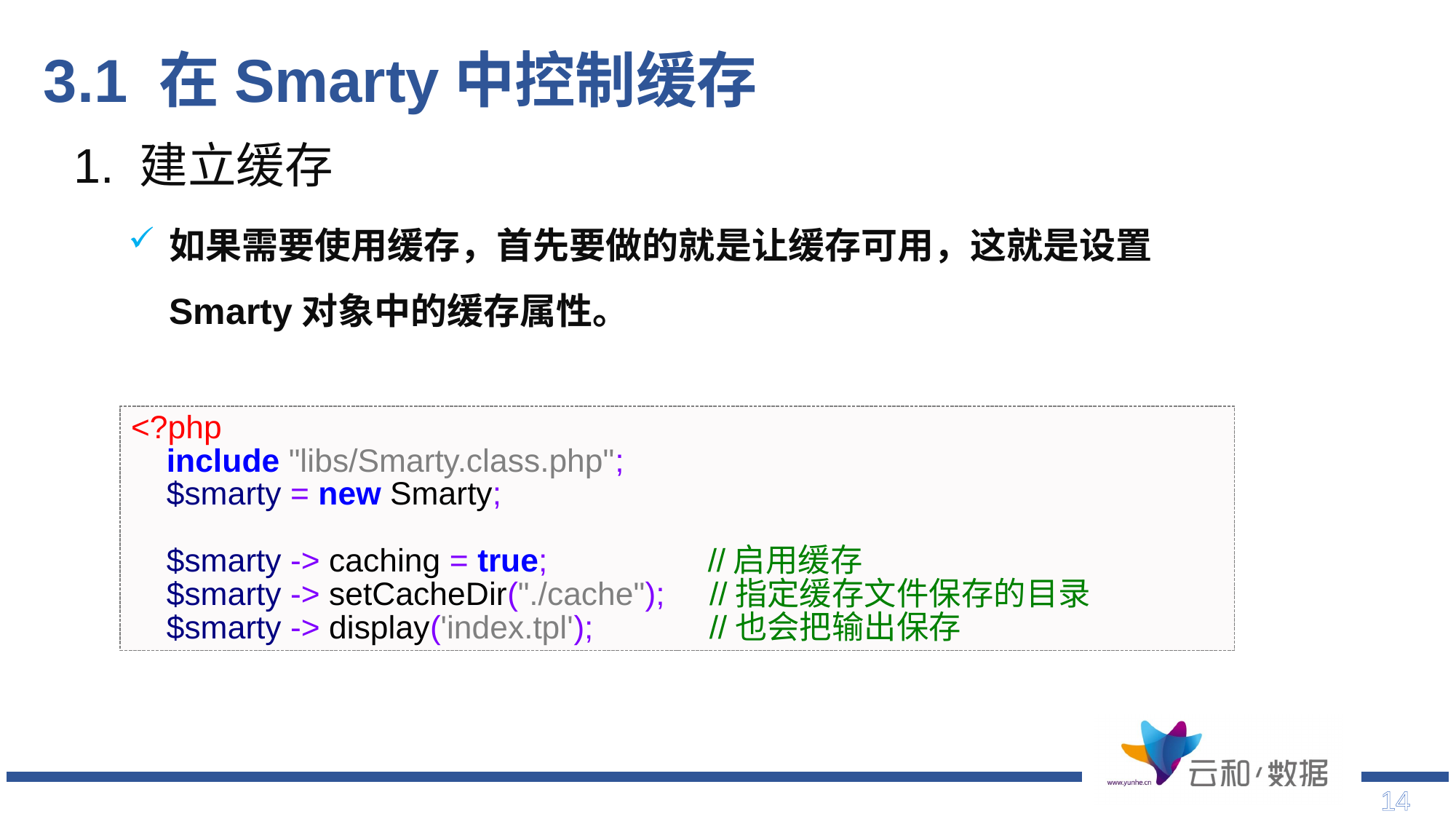

# 3.1 在Smarty中控制缓存
1. 建立缓存
如果需要使用缓存，首先要做的就是让缓存可用，这就是设置Smarty对象中的缓存属性。
<?php
    include "libs/Smarty.class.php";
    $smarty = new Smarty;

    $smarty -> caching = true;                  //启用缓存
    $smarty -> setCacheDir("./cache");     //指定缓存文件保存的目录
    $smarty -> display('index.tpl');             //也会把输出保存